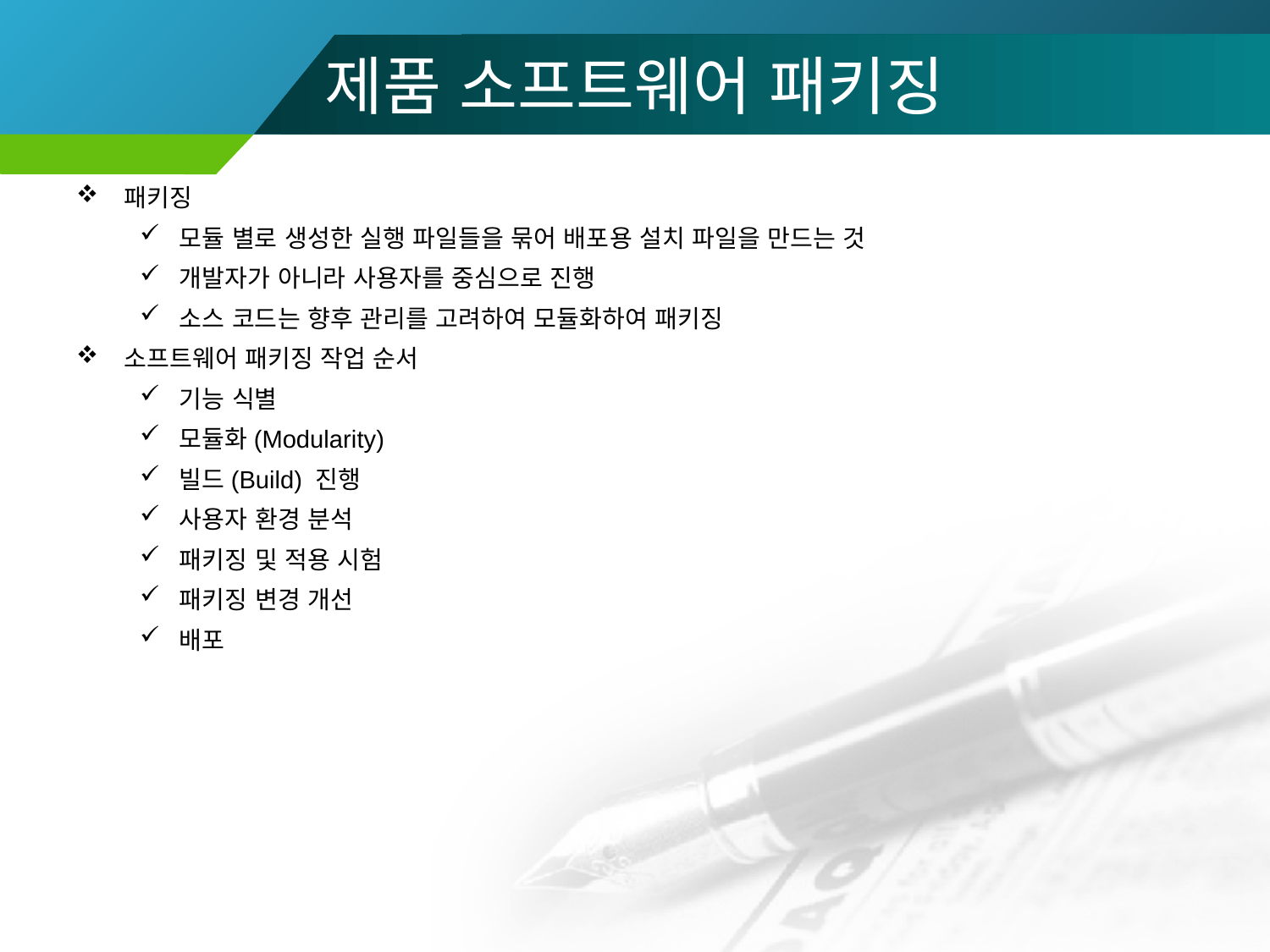

# 제품 소프트웨어 패키징
패키징
모듈 별로 생성한 실행 파일들을 묶어 배포용 설치 파일을 만드는 것
개발자가 아니라 사용자를 중심으로 진행
소스 코드는 향후 관리를 고려하여 모듈화하여 패키징
소프트웨어 패키징 작업 순서
기능 식별
모듈화(Modularity)
빌드(Build) 진행
사용자 환경 분석
패키징 및 적용 시험
패키징 변경 개선
배포